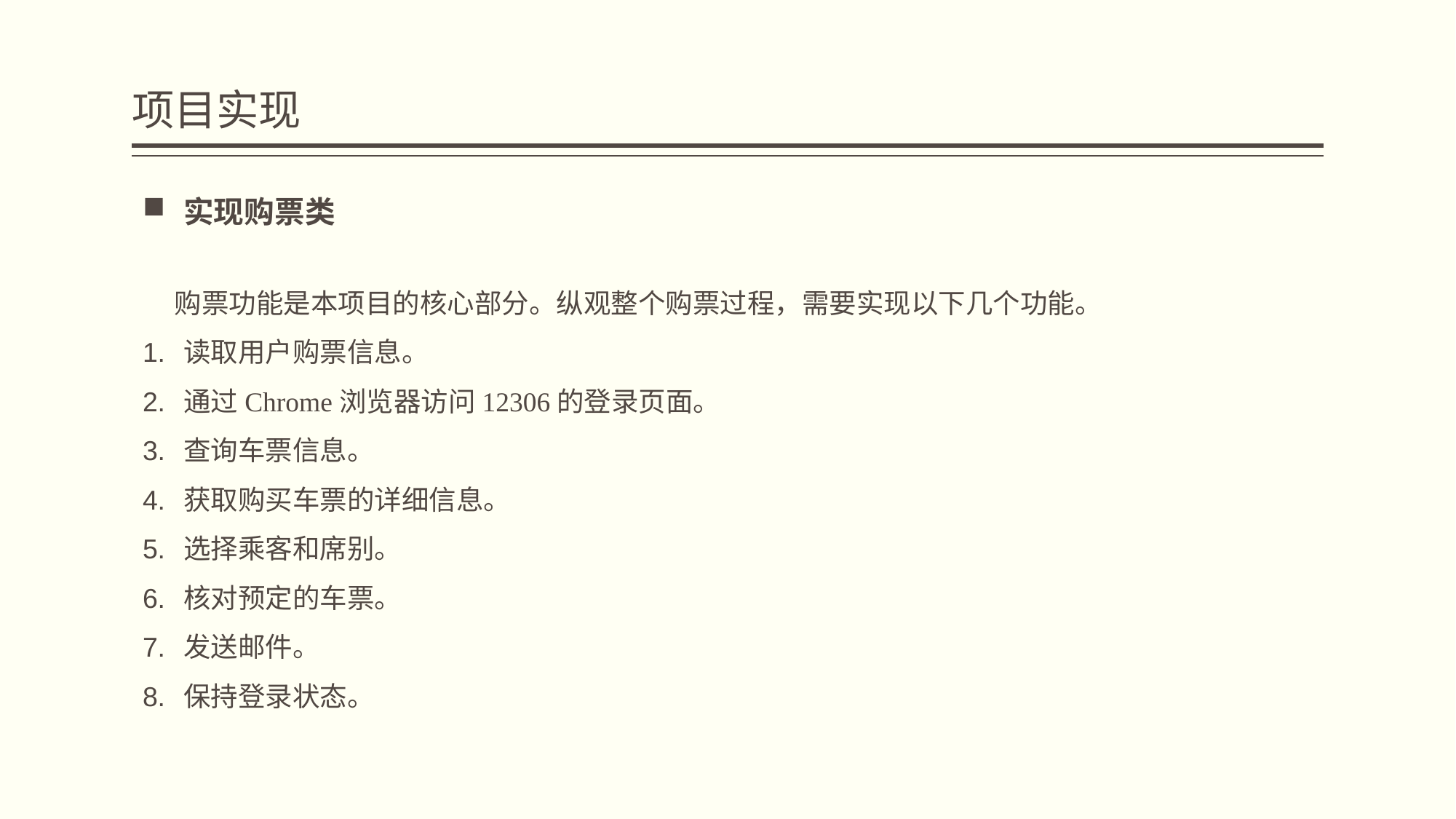

# 项目实现
实现购票类
购票功能是本项目的核心部分。纵观整个购票过程，需要实现以下几个功能。
读取用户购票信息。
通过Chrome浏览器访问12306的登录页面。
查询车票信息。
获取购买车票的详细信息。
选择乘客和席别。
核对预定的车票。
发送邮件。
保持登录状态。